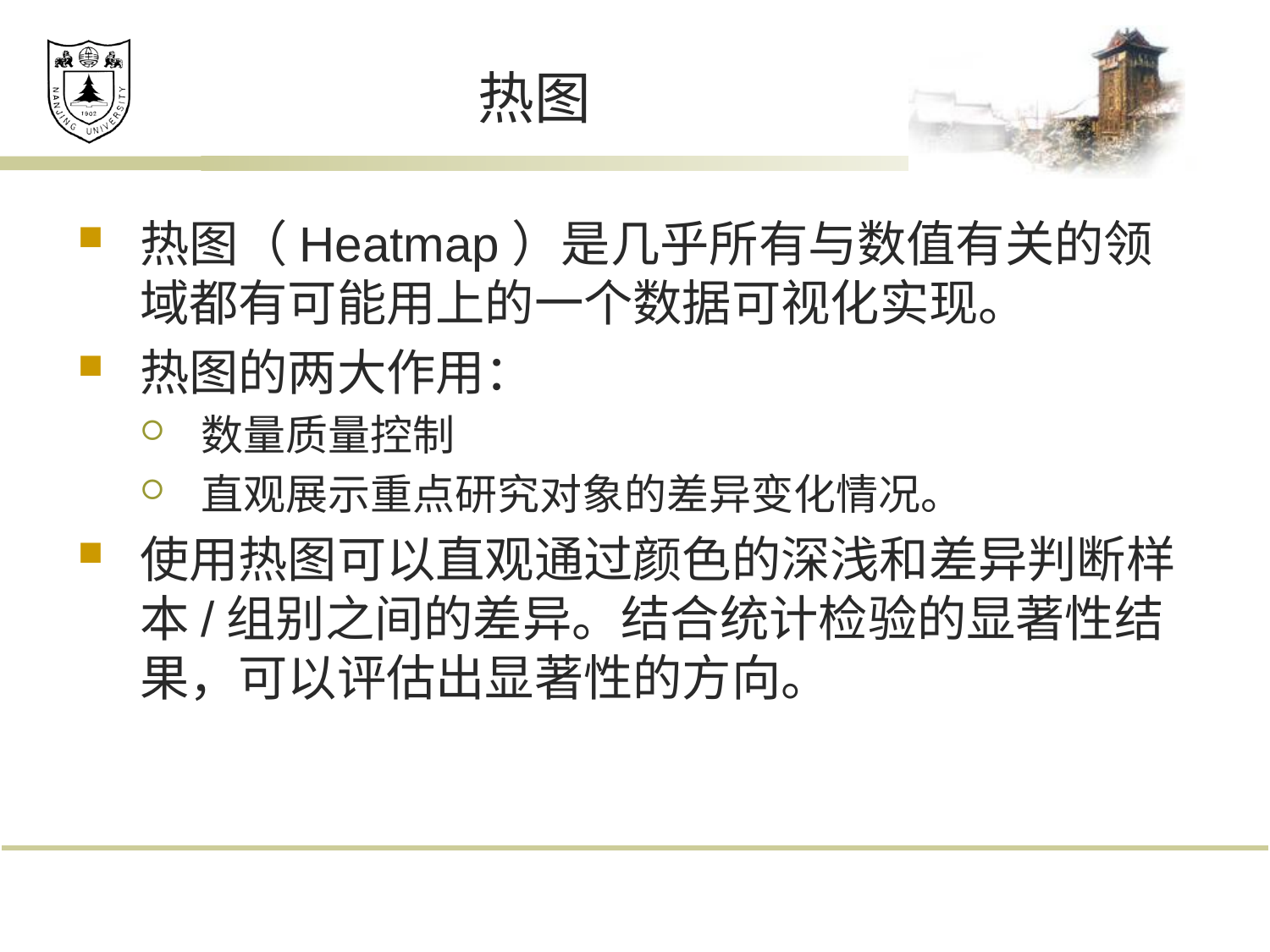

# 热图
热图（Heatmap）是几乎所有与数值有关的领域都有可能用上的一个数据可视化实现。
热图的两大作用：
数量质量控制
直观展示重点研究对象的差异变化情况。
使用热图可以直观通过颜色的深浅和差异判断样本/组别之间的差异。结合统计检验的显著性结果，可以评估出显著性的方向。